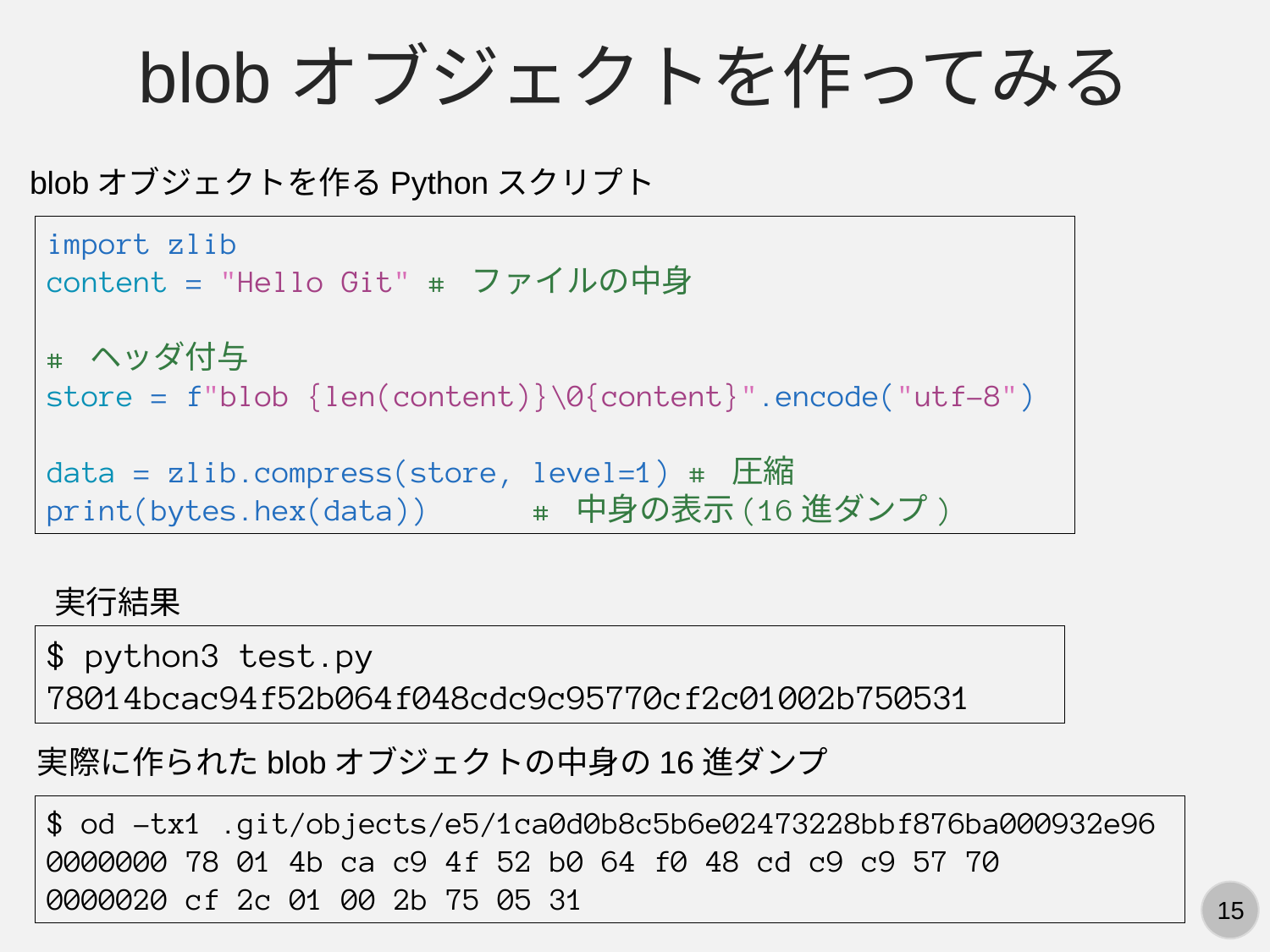

blobオブジェクトを作ってみる
blobオブジェクトを作るPythonスクリプト
import zlib
content = "Hello Git" # ファイルの中身
# ヘッダ付与
store = f"blob {len(content)}\0{content}".encode("utf-8")
data = zlib.compress(store, level=1) # 圧縮
print(bytes.hex(data))      # 中身の表示(16進ダンプ)
実行結果
$ python3 test.py
78014bcac94f52b064f048cdc9c95770cf2c01002b750531
実際に作られたblobオブジェクトの中身の16進ダンプ
$ od -tx1 .git/objects/e5/1ca0d0b8c5b6e02473228bbf876ba000932e96
0000000 78 01 4b ca c9 4f 52 b0 64 f0 48 cd c9 c9 57 70
0000020 cf 2c 01 00 2b 75 05 31